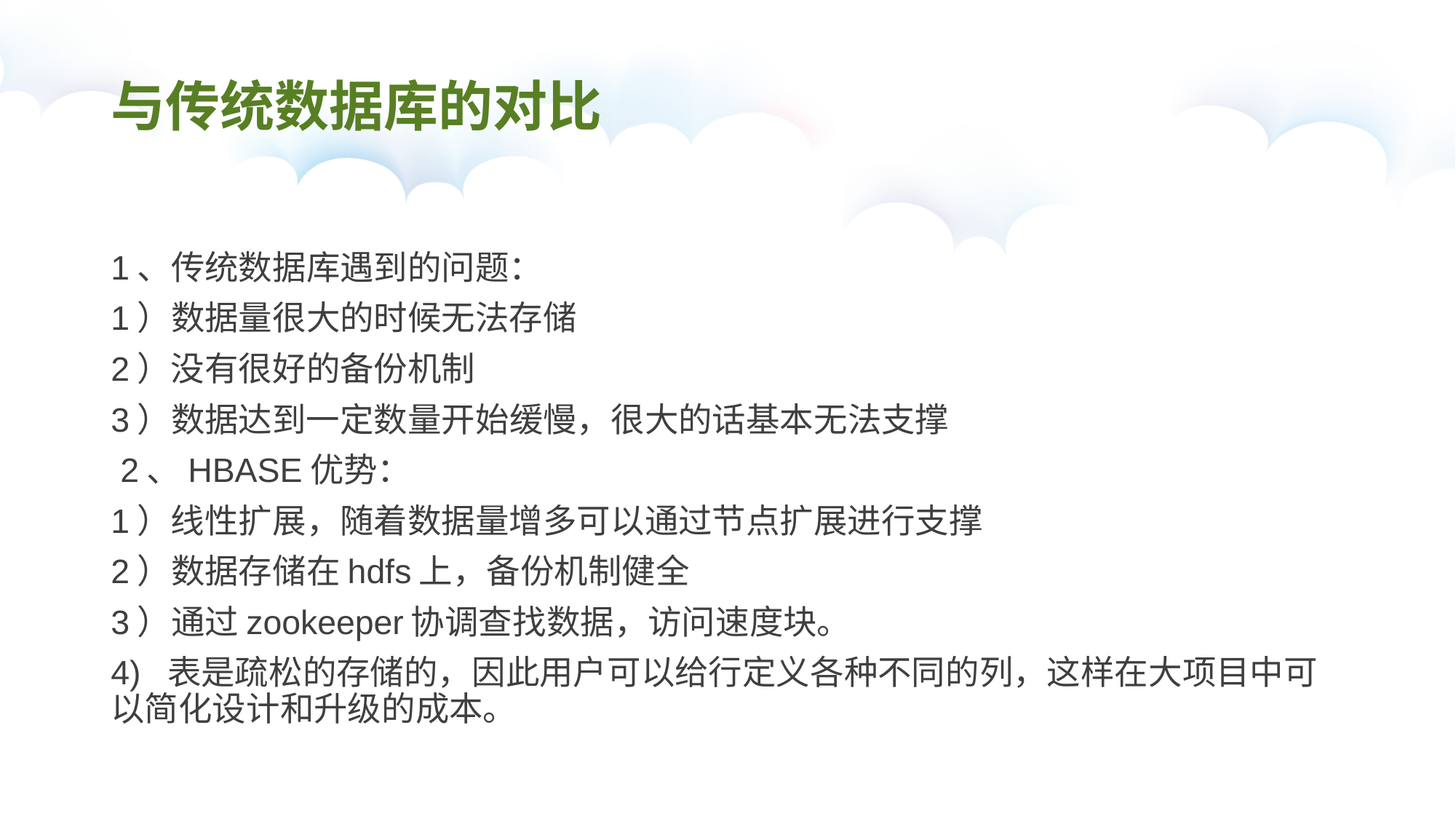

# 与传统数据库的对比

1、传统数据库遇到的问题：
1）数据量很大的时候无法存储
2）没有很好的备份机制
3）数据达到一定数量开始缓慢，很大的话基本无法支撑
 2、HBASE优势：
1）线性扩展，随着数据量增多可以通过节点扩展进行支撑
2）数据存储在hdfs上，备份机制健全
3）通过zookeeper协调查找数据，访问速度块。
4)  表是疏松的存储的，因此用户可以给行定义各种不同的列，这样在大项目中可以简化设计和升级的成本。